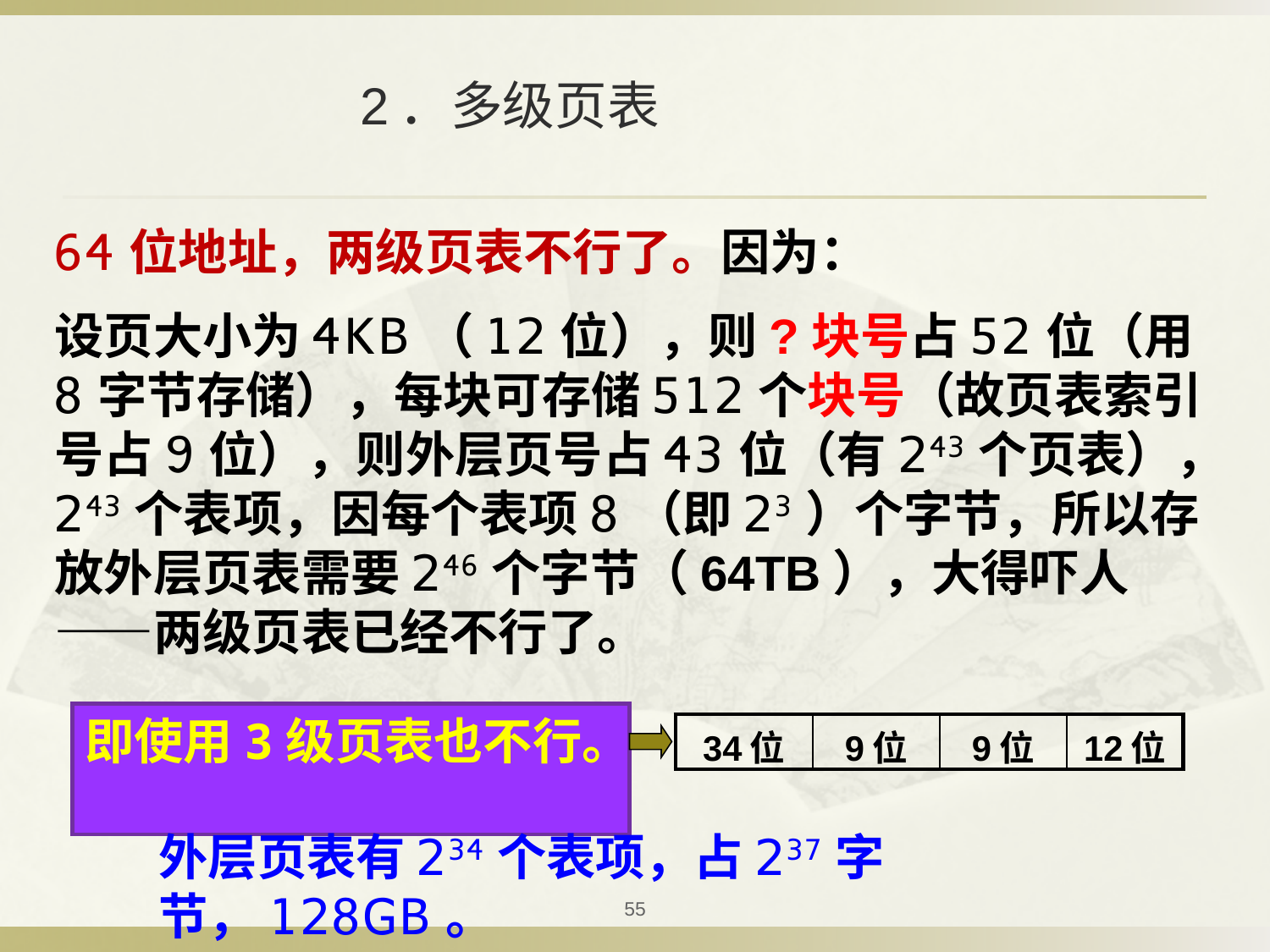

# 2．多级页表
64位地址，两级页表不行了。因为：
设页大小为4KB（12位），则?块号占52位（用8字节存储），每块可存储512个块号（故页表索引号占9位），则外层页号占43位（有243个页表），243个表项，因每个表项8（即23）个字节，所以存放外层页表需要246个字节（64TB），大得吓人 ——两级页表已经不行了。
即使用3级页表也不行。
| 34位 | 9位 | 9位 | 12位 |
| --- | --- | --- | --- |

外层页表有234个表项，占237字节，128GB。
55